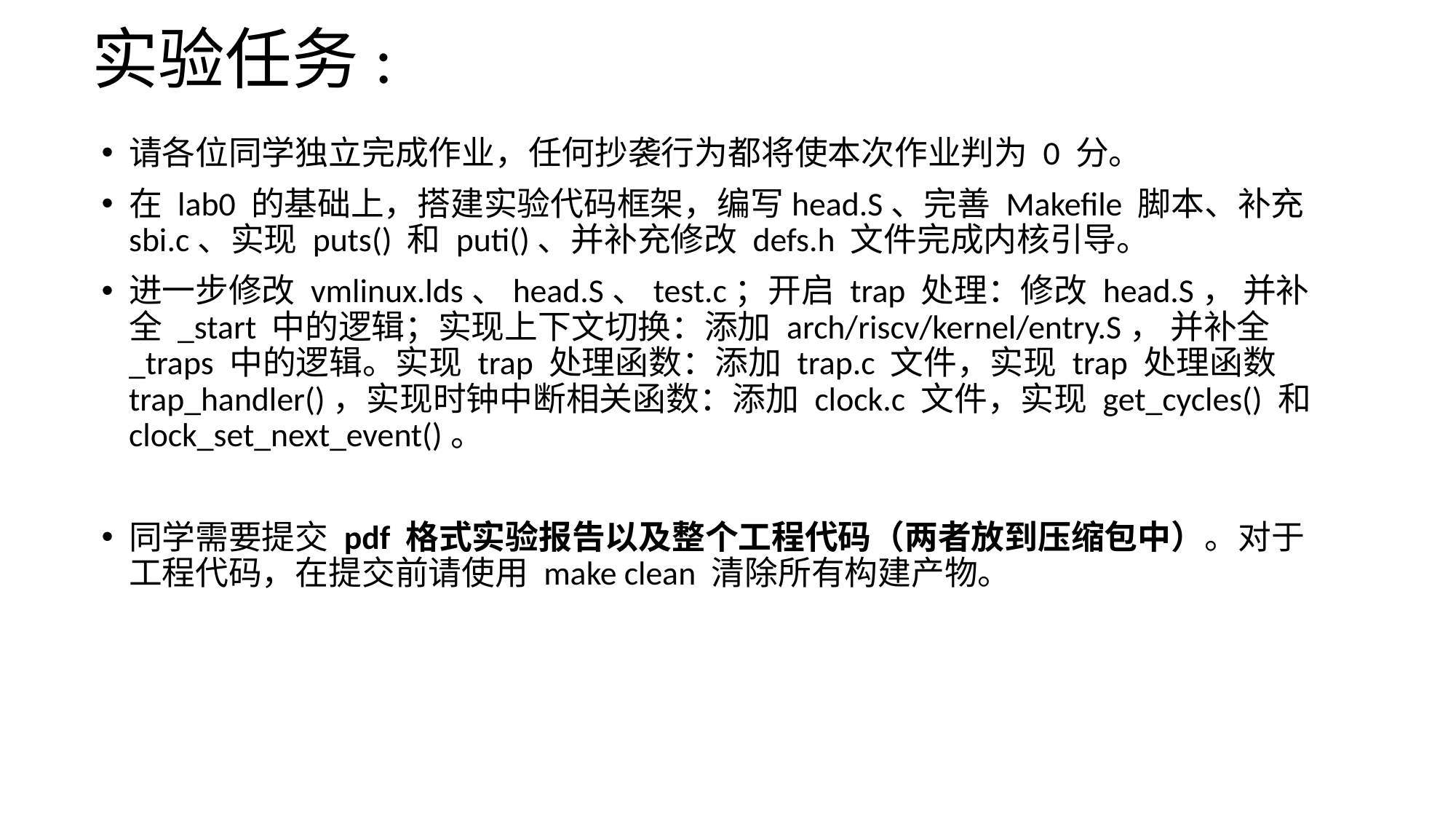

# 实验任务:
请各位同学独立完成作业，任何抄袭行为都将使本次作业判为 0 分。
在 lab0 的基础上，搭建实验代码框架，编写head.S、完善 Makefile 脚本、补充 sbi.c、实现 puts() 和 puti()、并补充修改 defs.h 文件完成内核引导。
进一步修改 vmlinux.lds、head.S、test.c；开启 trap 处理：修改 head.S， 并补全 _start 中的逻辑；实现上下文切换：添加 arch/riscv/kernel/entry.S， 并补全 _traps 中的逻辑。实现 trap 处理函数：添加 trap.c 文件，实现 trap 处理函数 trap_handler()，实现时钟中断相关函数：添加 clock.c 文件，实现 get_cycles() 和 clock_set_next_event()。

同学需要提交 pdf 格式实验报告以及整个工程代码（两者放到压缩包中）。对于工程代码，在提交前请使用 make clean 清除所有构建产物。